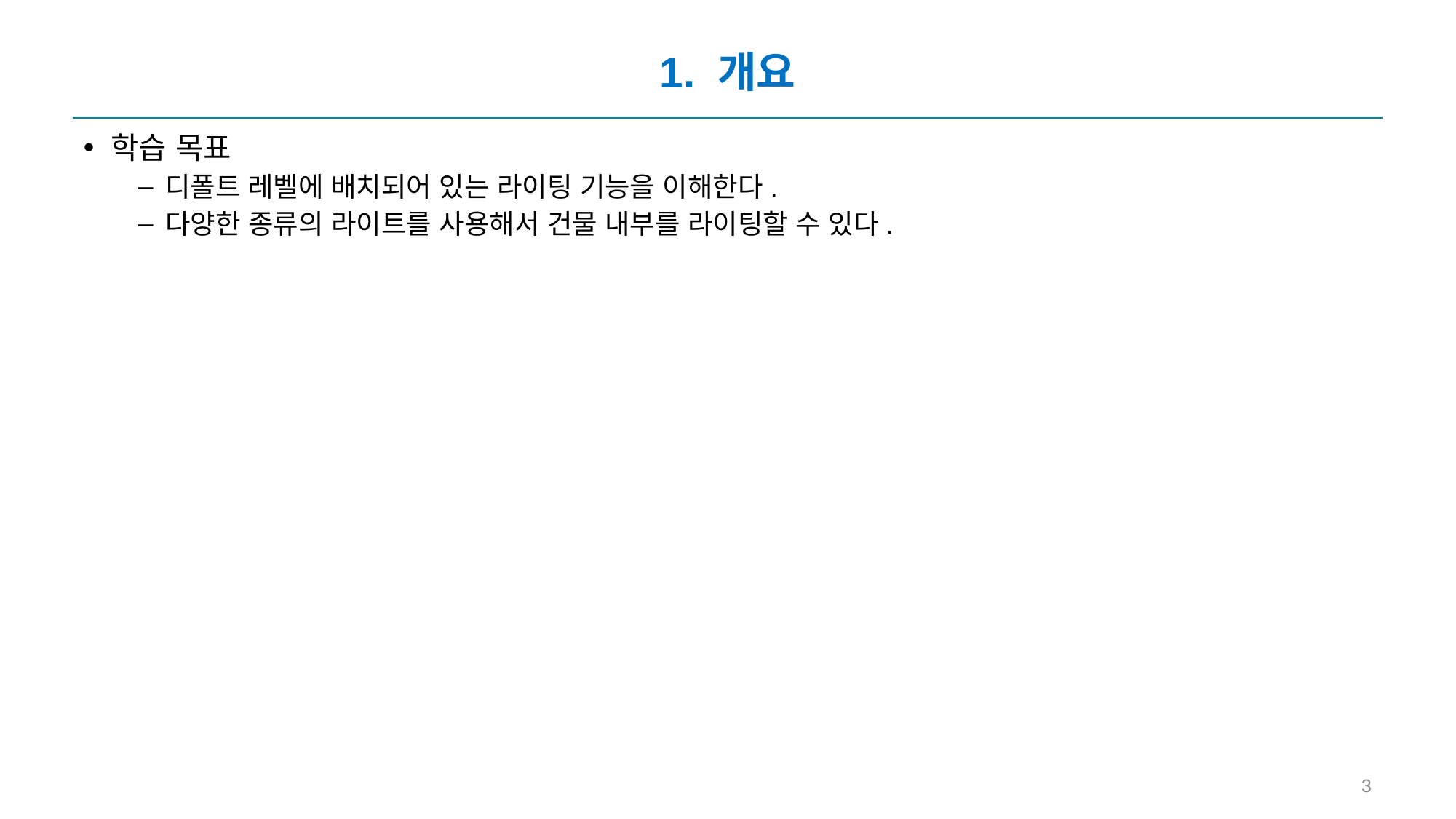

# 1. 개요
학습 목표
디폴트 레벨에 배치되어 있는 라이팅 기능을 이해한다.
다양한 종류의 라이트를 사용해서 건물 내부를 라이팅할 수 있다.

3